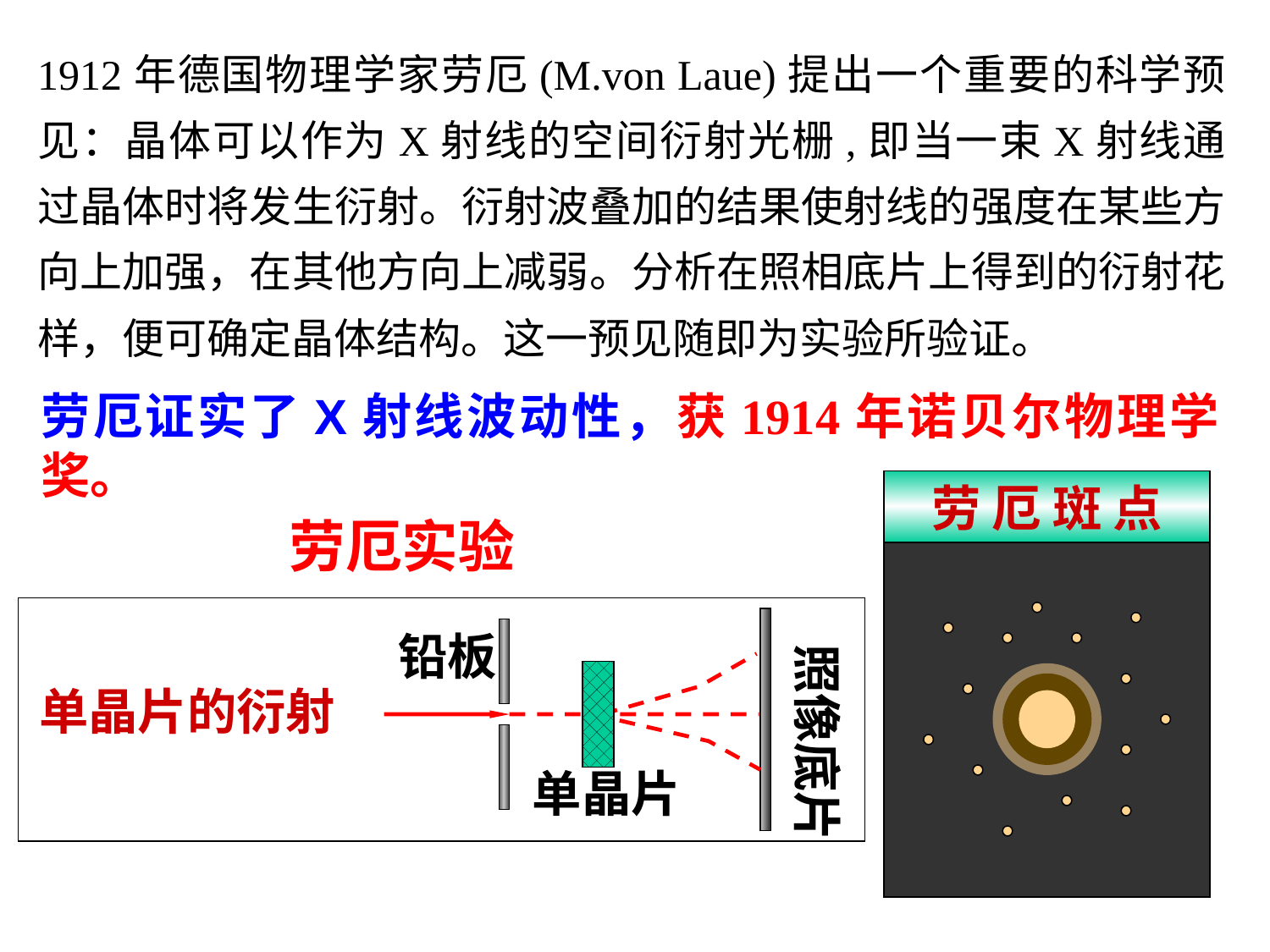

1912年德国物理学家劳厄(M.von Laue)提出一个重要的科学预见：晶体可以作为X射线的空间衍射光栅,即当一束X射线通过晶体时将发生衍射。衍射波叠加的结果使射线的强度在某些方向上加强，在其他方向上减弱。分析在照相底片上得到的衍射花样，便可确定晶体结构。这一预见随即为实验所验证。
劳厄证实了X射线波动性，获1914年诺贝尔物理学奖。
劳 厄 斑 点

劳厄实验

 照像底片
铅板

单晶片的衍射

单晶片